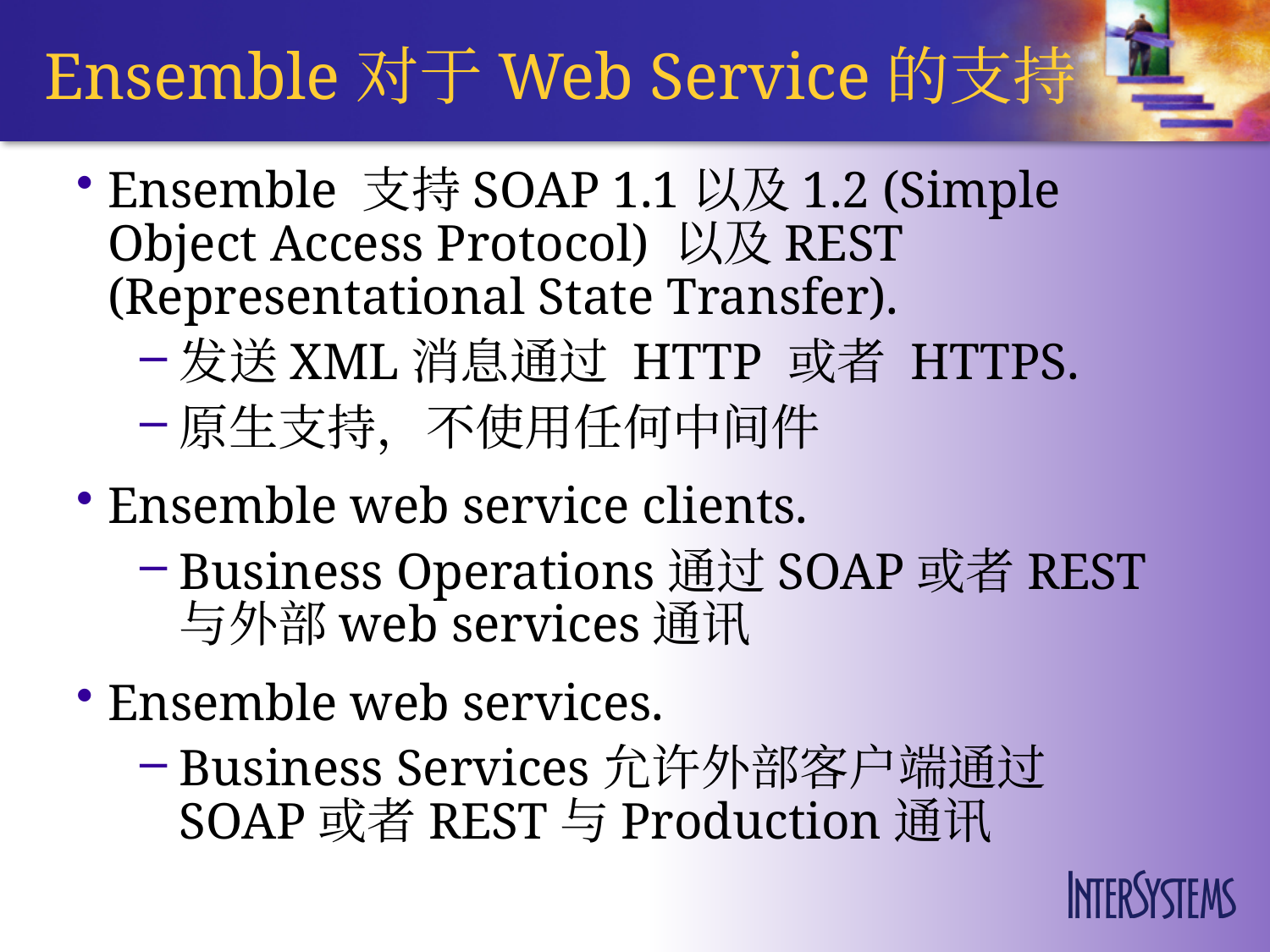

# Ensemble对于Web Service的支持
Ensemble 支持SOAP 1.1以及1.2 (Simple Object Access Protocol) 以及REST (Representational State Transfer).
发送XML消息通过 HTTP 或者 HTTPS.
原生支持，不使用任何中间件
Ensemble web service clients.
Business Operations通过SOAP或者REST与外部web services通讯
Ensemble web services.
Business Services允许外部客户端通过SOAP或者REST与Production通讯